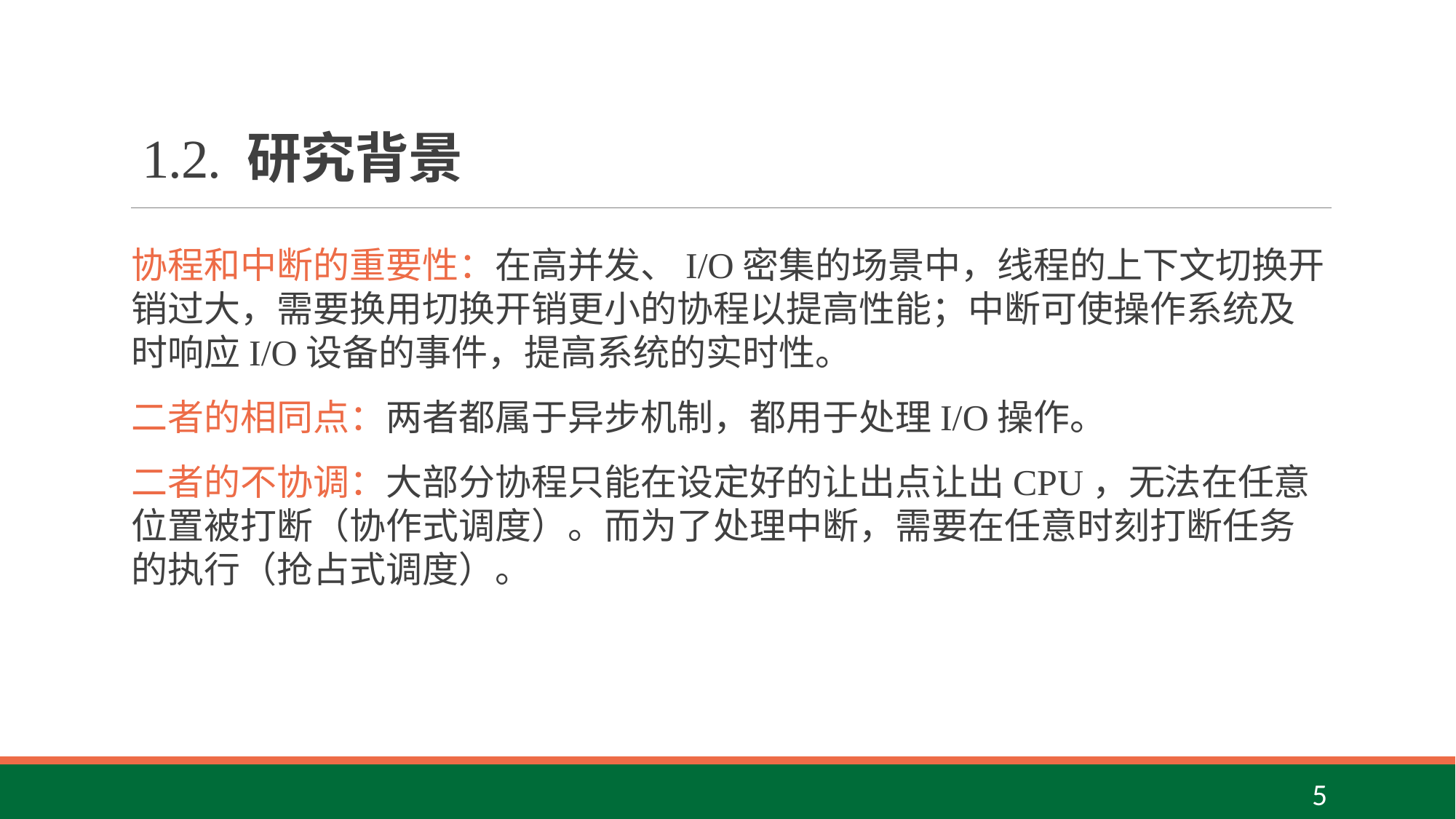

# 1.2. 研究背景
协程和中断的重要性：在高并发、I/O密集的场景中，线程的上下文切换开销过大，需要换用切换开销更小的协程以提高性能；中断可使操作系统及时响应I/O设备的事件，提高系统的实时性。
二者的相同点：两者都属于异步机制，都用于处理I/O操作。
二者的不协调：大部分协程只能在设定好的让出点让出CPU，无法在任意位置被打断（协作式调度）。而为了处理中断，需要在任意时刻打断任务的执行（抢占式调度）。
5